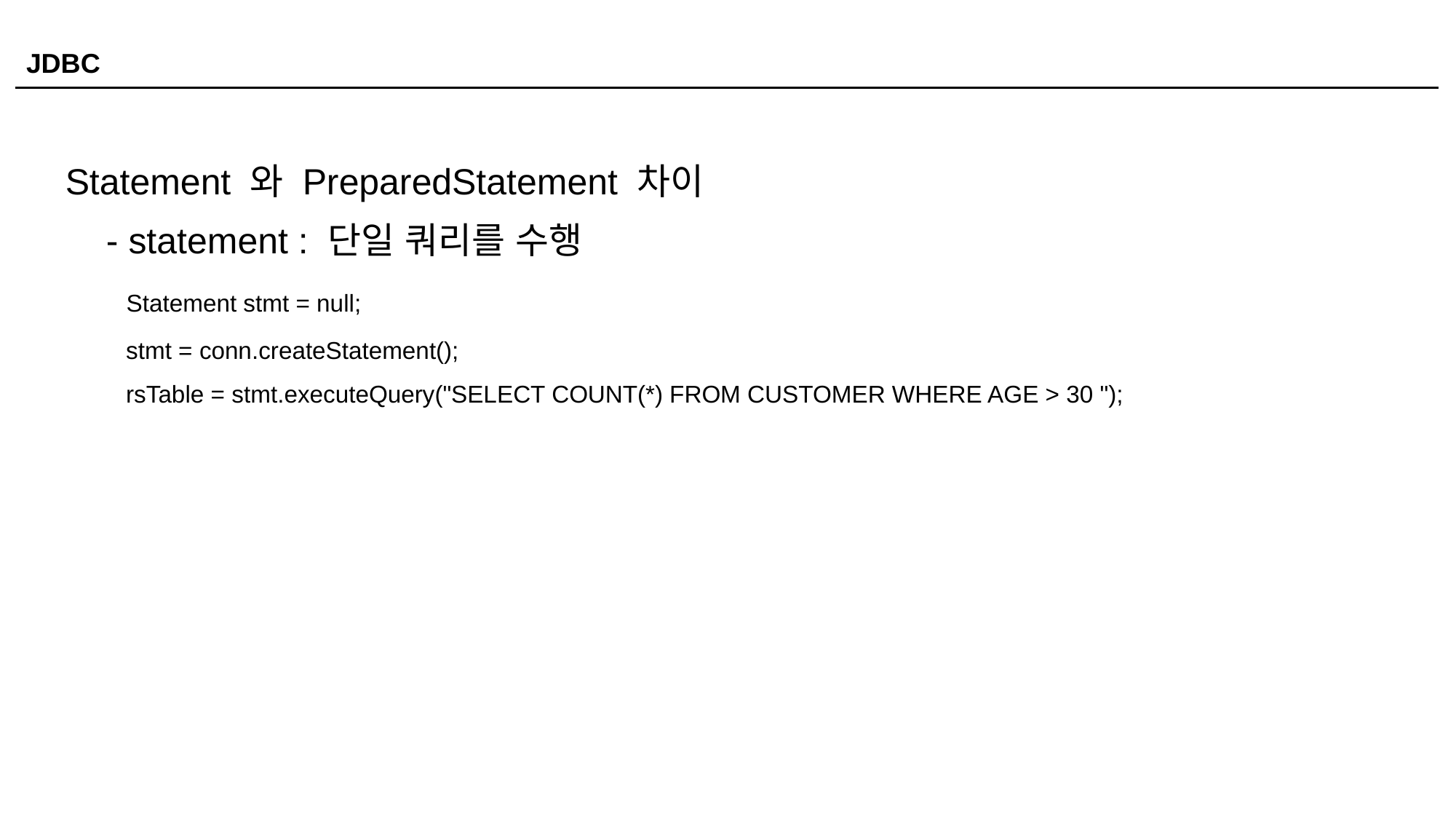

JDBC
Statement 와 PreparedStatement 차이
    - statement : 단일 쿼리를 수행
      Statement stmt = null;
         stmt = conn.createStatement();
         rsTable = stmt.executeQuery("SELECT COUNT(*) FROM CUSTOMER WHERE AGE > 30 ");